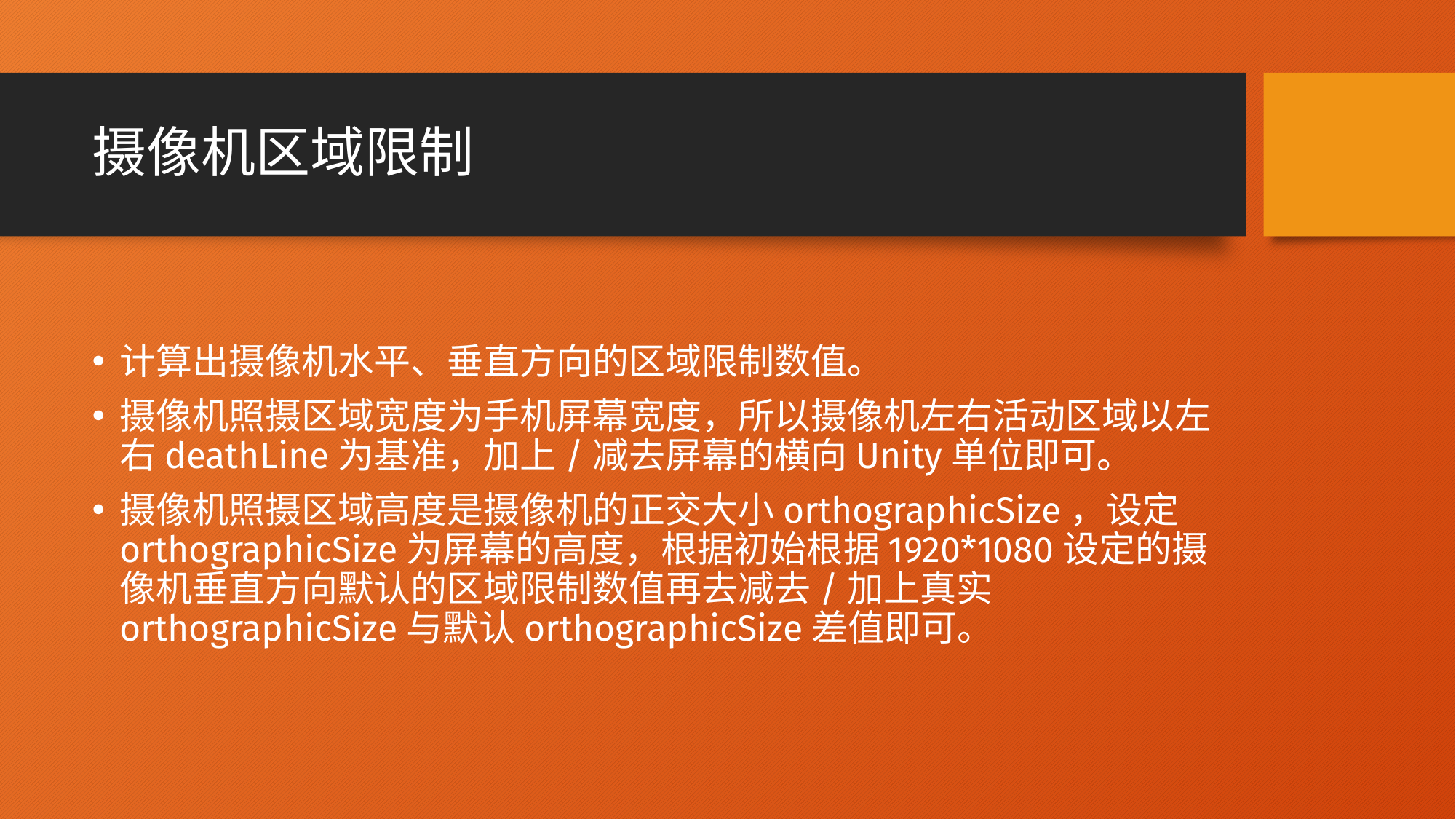

# 摄像机区域限制

计算出摄像机水平、垂直方向的区域限制数值。
摄像机照摄区域宽度为手机屏幕宽度，所以摄像机左右活动区域以左右deathLine为基准，加上/减去屏幕的横向Unity单位即可。
摄像机照摄区域高度是摄像机的正交大小orthographicSize，设定orthographicSize为屏幕的高度，根据初始根据1920*1080设定的摄像机垂直方向默认的区域限制数值再去减去/加上真实orthographicSize与默认orthographicSize差值即可。